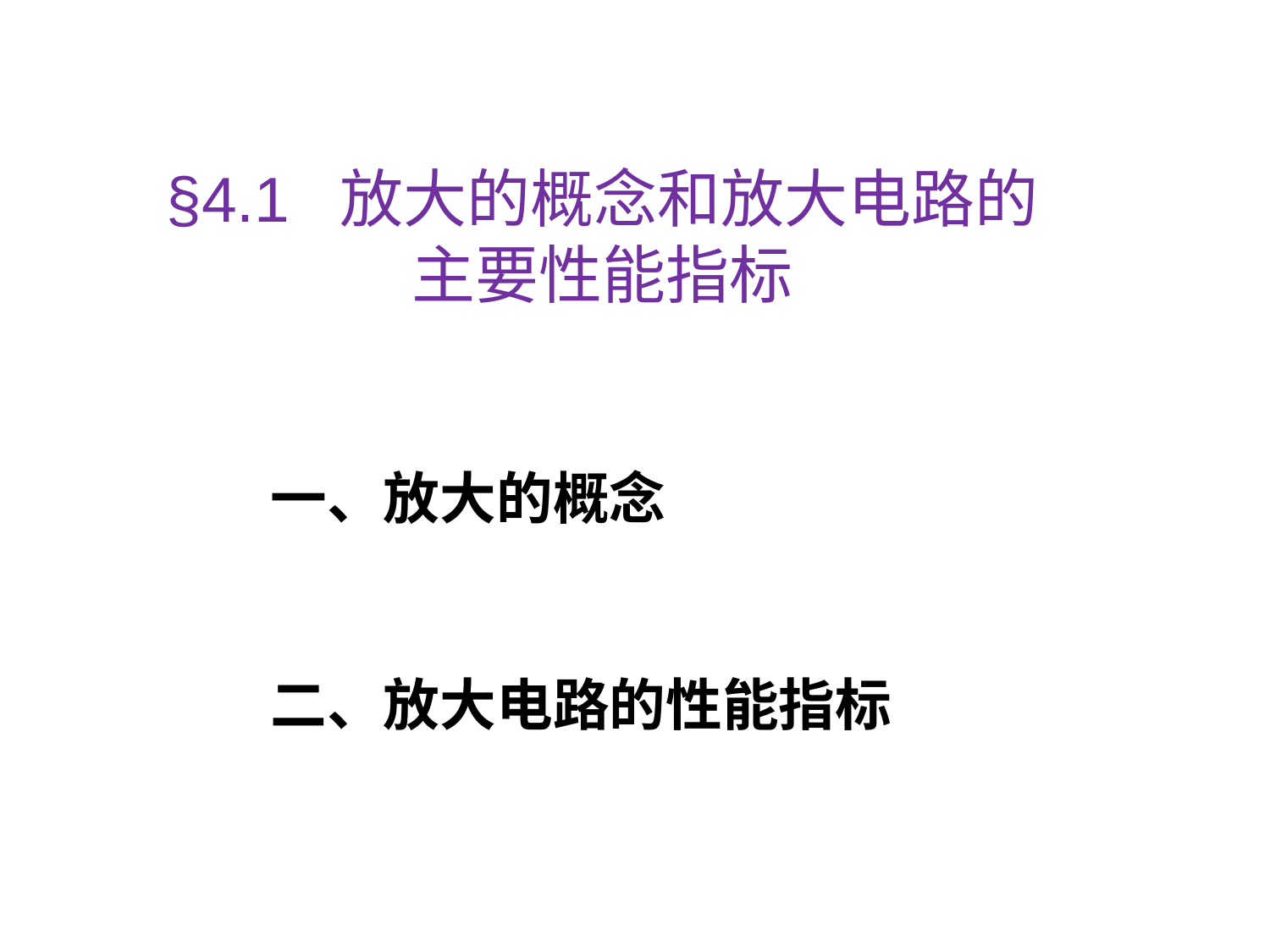

# §4.1  放大的概念和放大电路的 主要性能指标
一、放大的概念
二、放大电路的性能指标